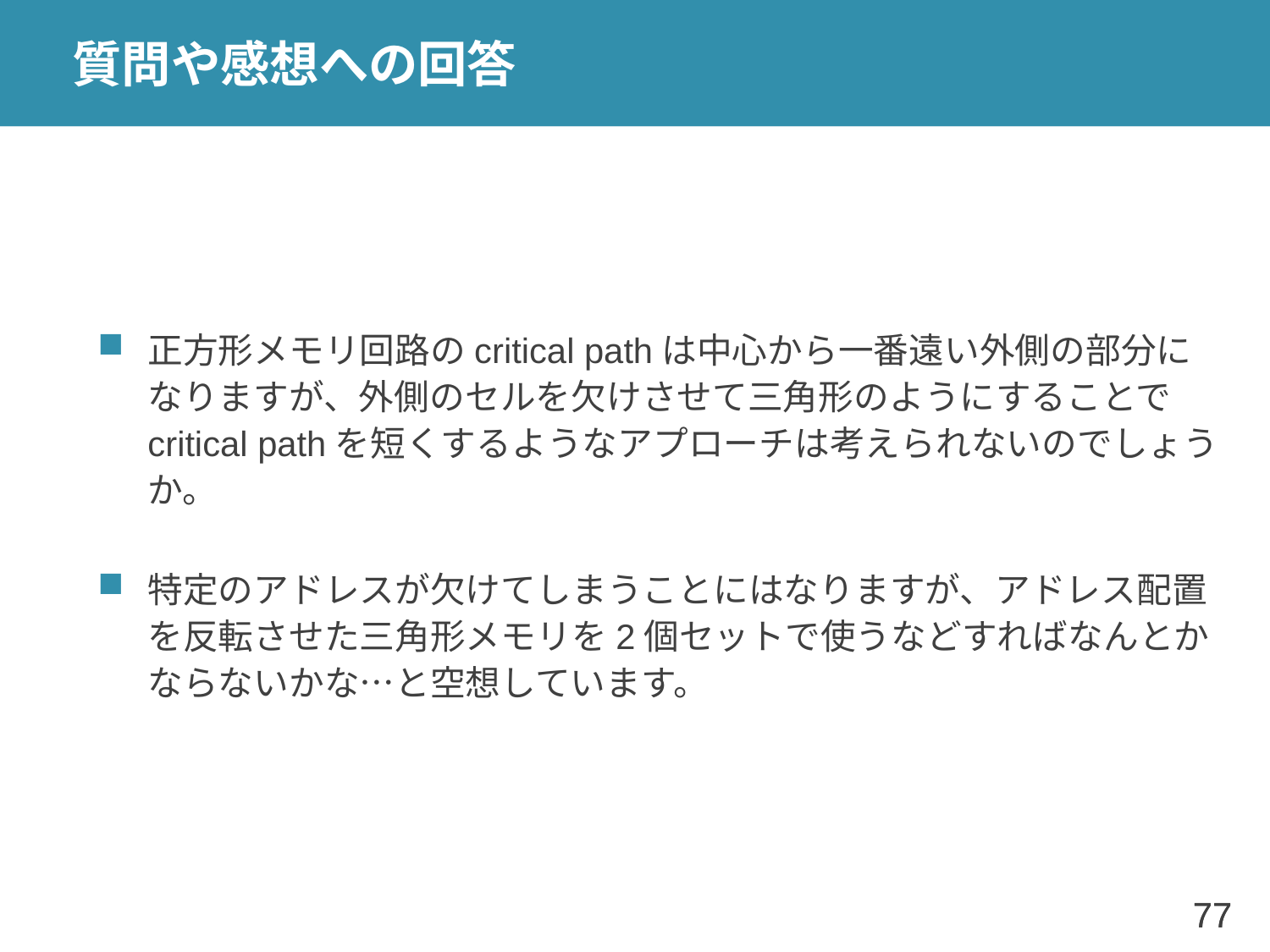

# 質問や感想への回答
正方形メモリ回路のcritical pathは中心から一番遠い外側の部分になりますが、外側のセルを欠けさせて三角形のようにすることでcritical pathを短くするようなアプローチは考えられないのでしょうか。
特定のアドレスが欠けてしまうことにはなりますが、アドレス配置を反転させた三角形メモリを2個セットで使うなどすればなんとかならないかな…と空想しています。